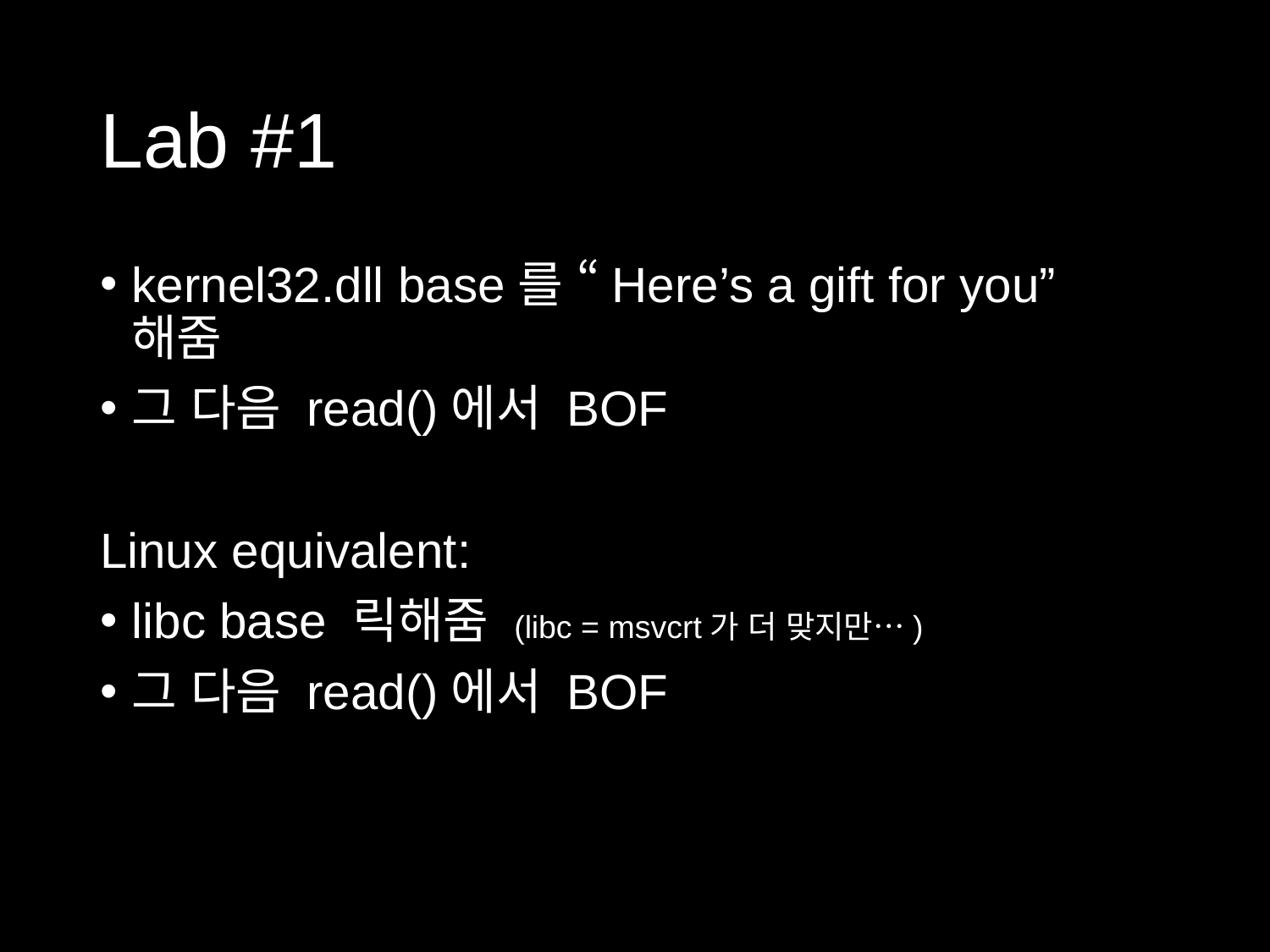

# Lab #1
kernel32.dll base를 “Here’s a gift for you” 해줌
그 다음 read()에서 BOF

Linux equivalent:
libc base 릭해줌 (libc = msvcrt가 더 맞지만…)
그 다음 read()에서 BOF